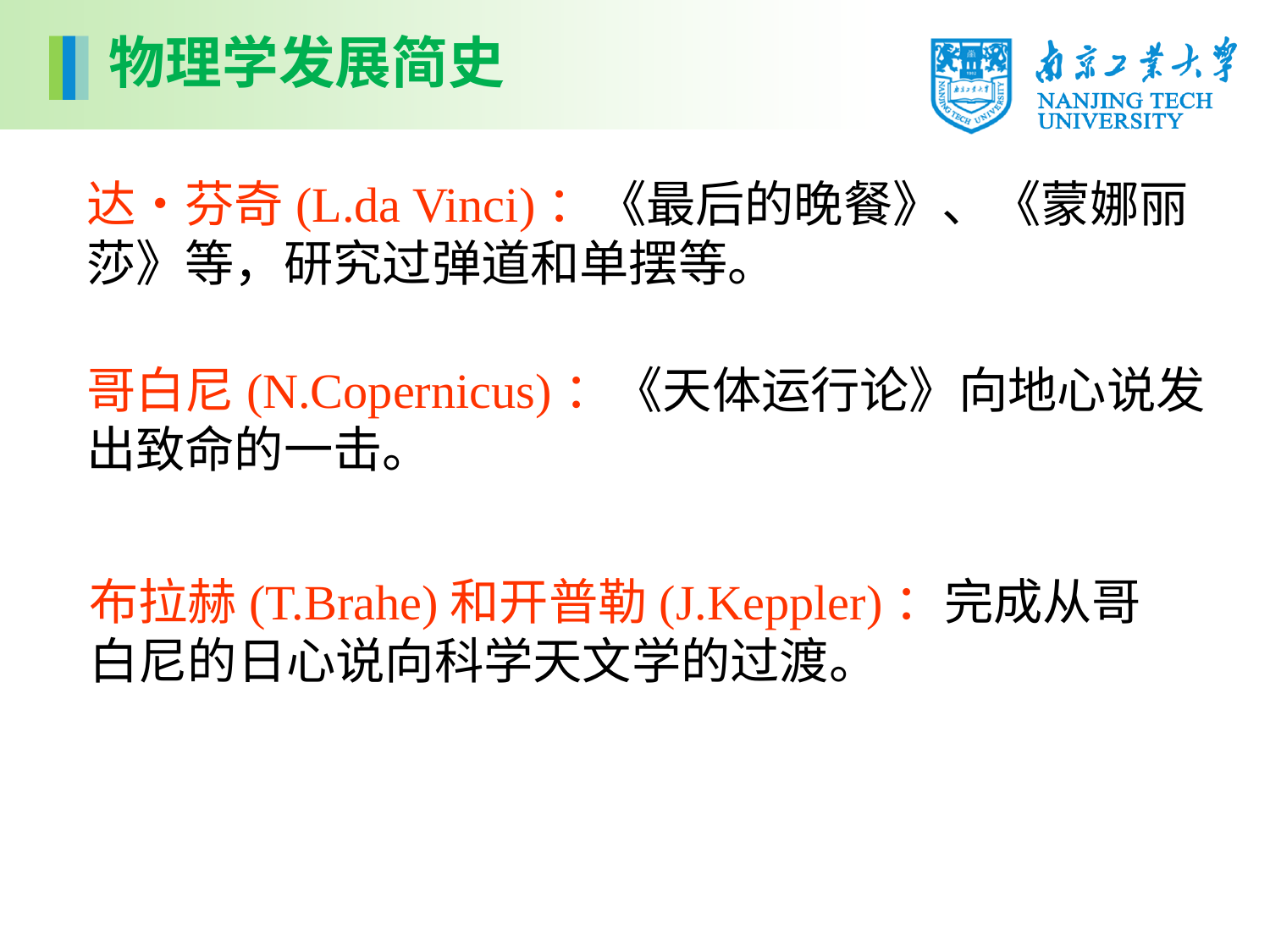

物理学发展简史
达•芬奇(L.da Vinci)：《最后的晚餐》、《蒙娜丽莎》等，研究过弹道和单摆等。
哥白尼(N.Copernicus)：《天体运行论》向地心说发出致命的一击。
布拉赫(T.Brahe)和开普勒(J.Keppler)：完成从哥白尼的日心说向科学天文学的过渡。